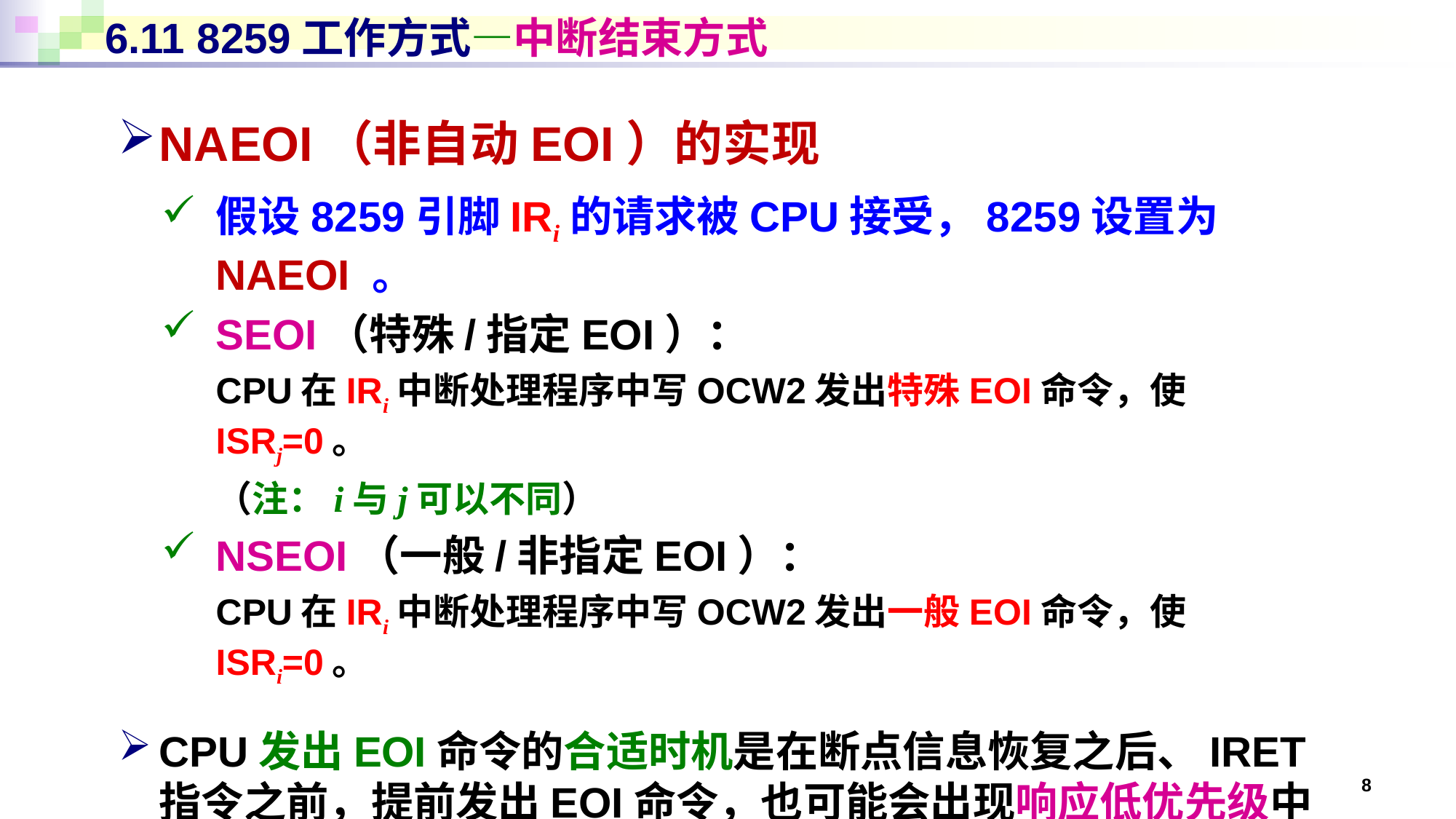

# 6.11 8259工作方式—中断结束方式
NAEOI（非自动EOI）的实现
假设8259引脚IRi的请求被CPU接受，8259设置为NAEOI 。
SEOI（特殊/指定EOI）：
CPU在IRi中断处理程序中写OCW2发出特殊EOI命令，使ISRj=0。
（注：i与j可以不同）
NSEOI（一般/非指定EOI）：
CPU在IRi中断处理程序中写OCW2发出一般EOI命令，使ISRi=0。
CPU发出EOI命令的合适时机是在断点信息恢复之后、IRET指令之前，提前发出EOI命令，也可能会出现响应低优先级中断请求的状况。
8